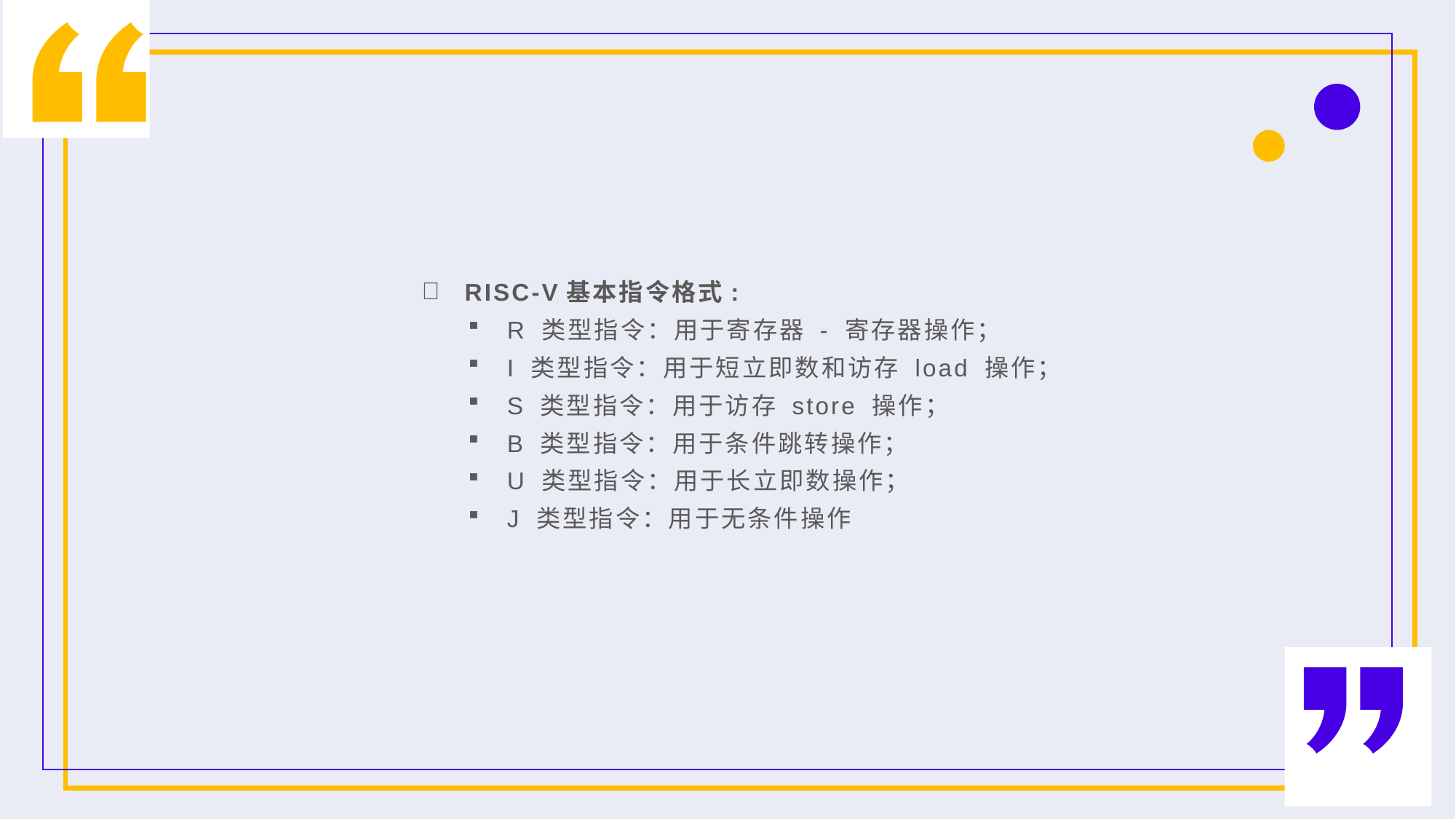

RISC-V基本指令格式:
R 类型指令：用于寄存器 - 寄存器操作；
I 类型指令：用于短立即数和访存 load 操作；
S 类型指令：用于访存 store 操作；
B 类型指令：用于条件跳转操作；
U 类型指令：用于长立即数操作；
J 类型指令：用于无条件操作